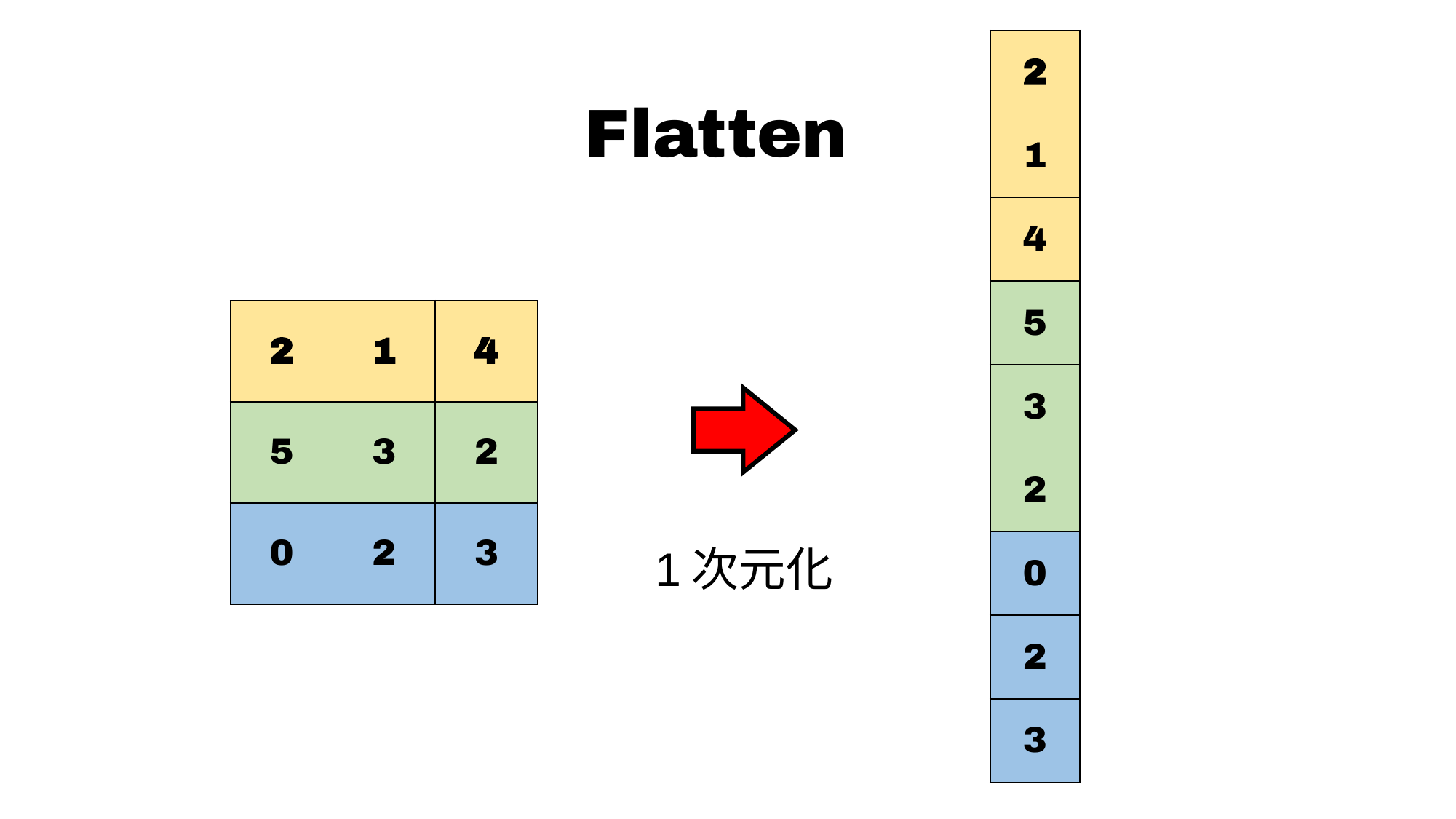

| 2 |
| --- |
| 1 |
| 4 |
| 5 |
| 3 |
| 2 |
| 0 |
| 2 |
| 3 |
Flatten
| 2 | 1 | 4 |
| --- | --- | --- |
| 5 | 3 | 2 |
| 0 | 2 | 3 |

# 1次元化